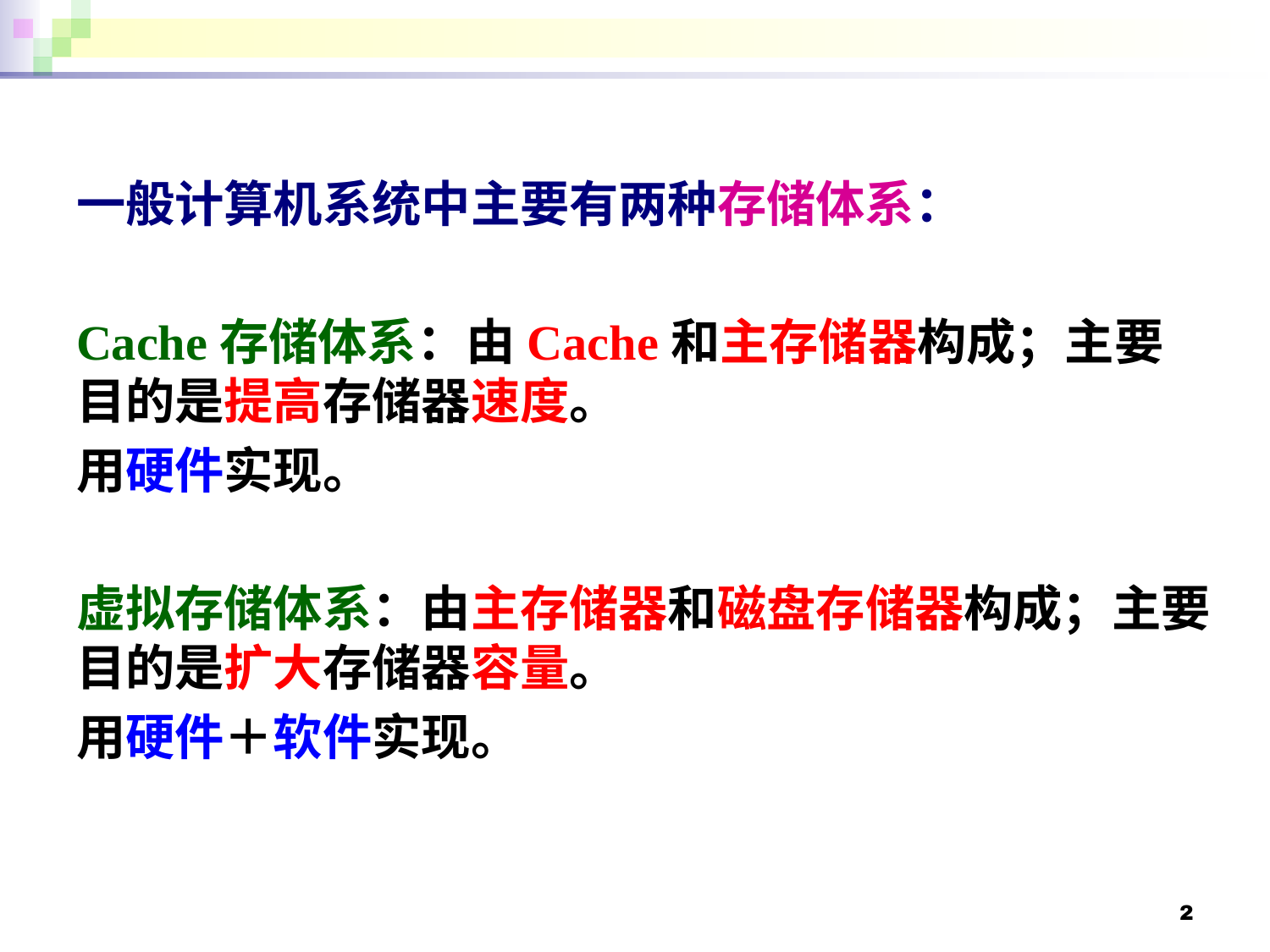

#
一般计算机系统中主要有两种存储体系：

Cache存储体系：由Cache和主存储器构成；主要目的是提高存储器速度。
用硬件实现。

虚拟存储体系：由主存储器和磁盘存储器构成；主要目的是扩大存储器容量。
用硬件＋软件实现。
2